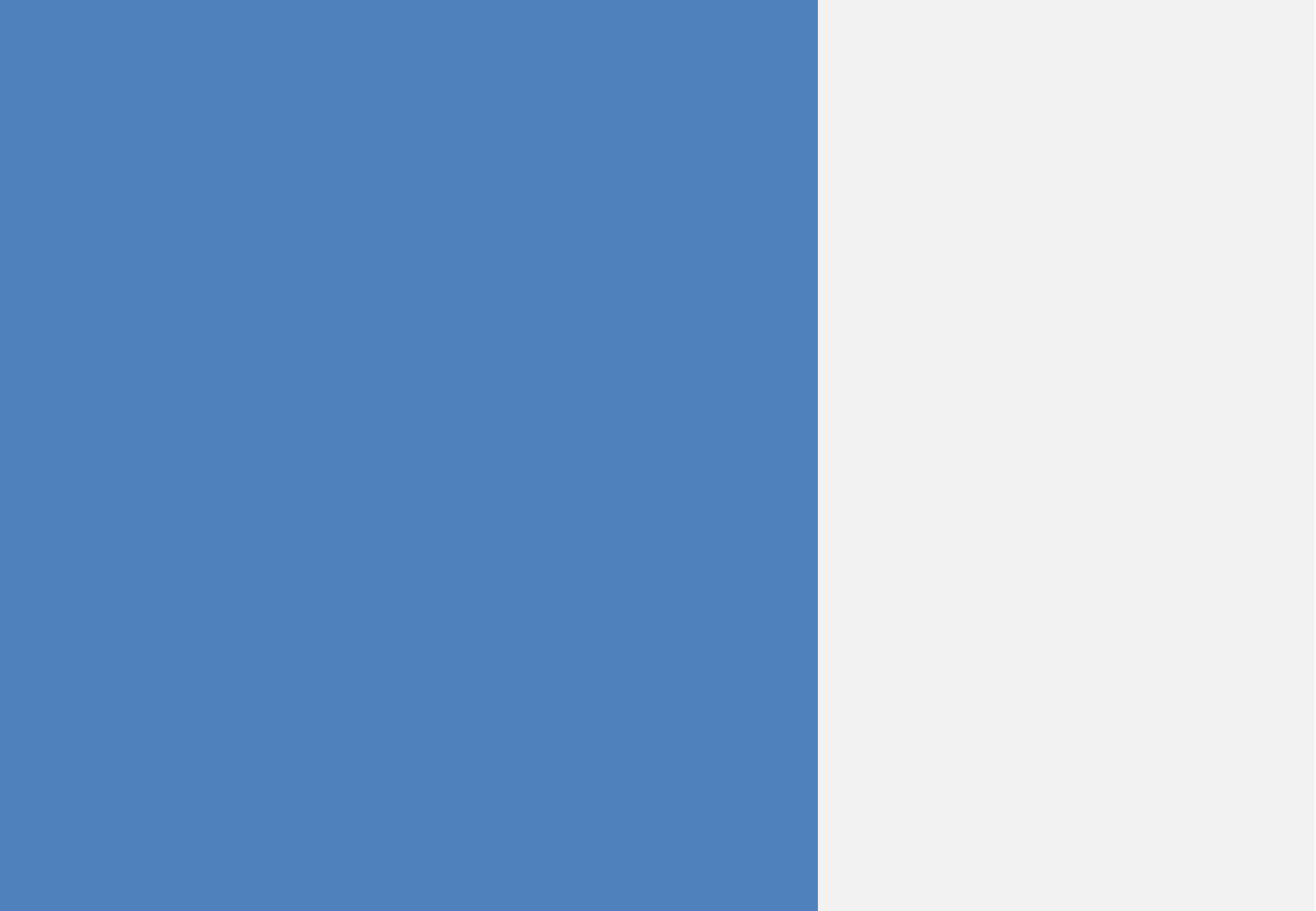

# 목차 1. 파일입출력 2. 파일에 데이터 쓰기 3. 파일을 읽는 방법 4. with 구문 활용방법 5. csv 파일 다루기